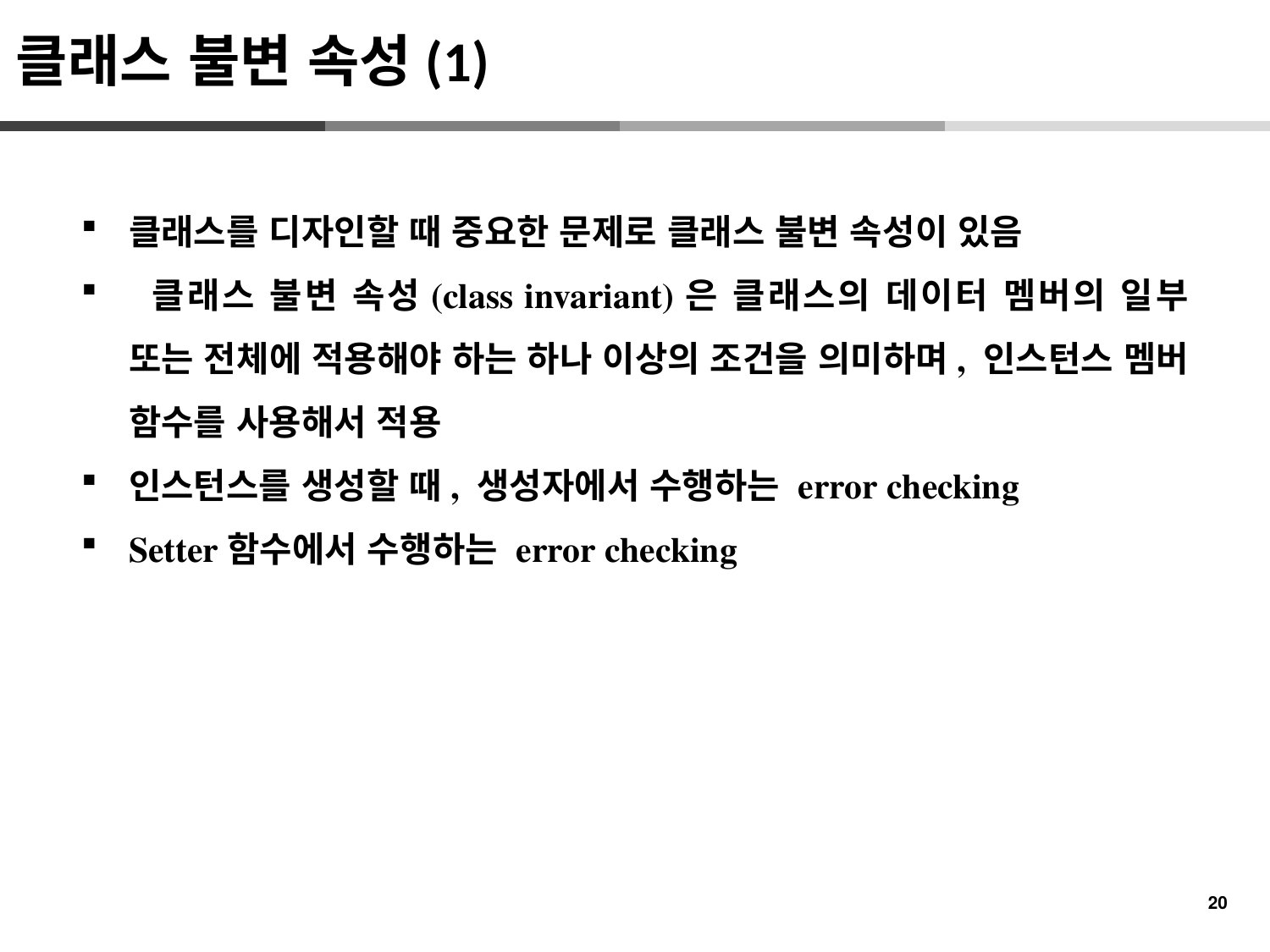

클래스 불변 속성(1)
클래스를 디자인할 때 중요한 문제로 클래스 불변 속성이 있음
 클래스 불변 속성(class invariant)은 클래스의 데이터 멤버의 일부 또는 전체에 적용해야 하는 하나 이상의 조건을 의미하며, 인스턴스 멤버 함수를 사용해서 적용
인스턴스를 생성할 때, 생성자에서 수행하는 error checking
Setter함수에서 수행하는 error checking